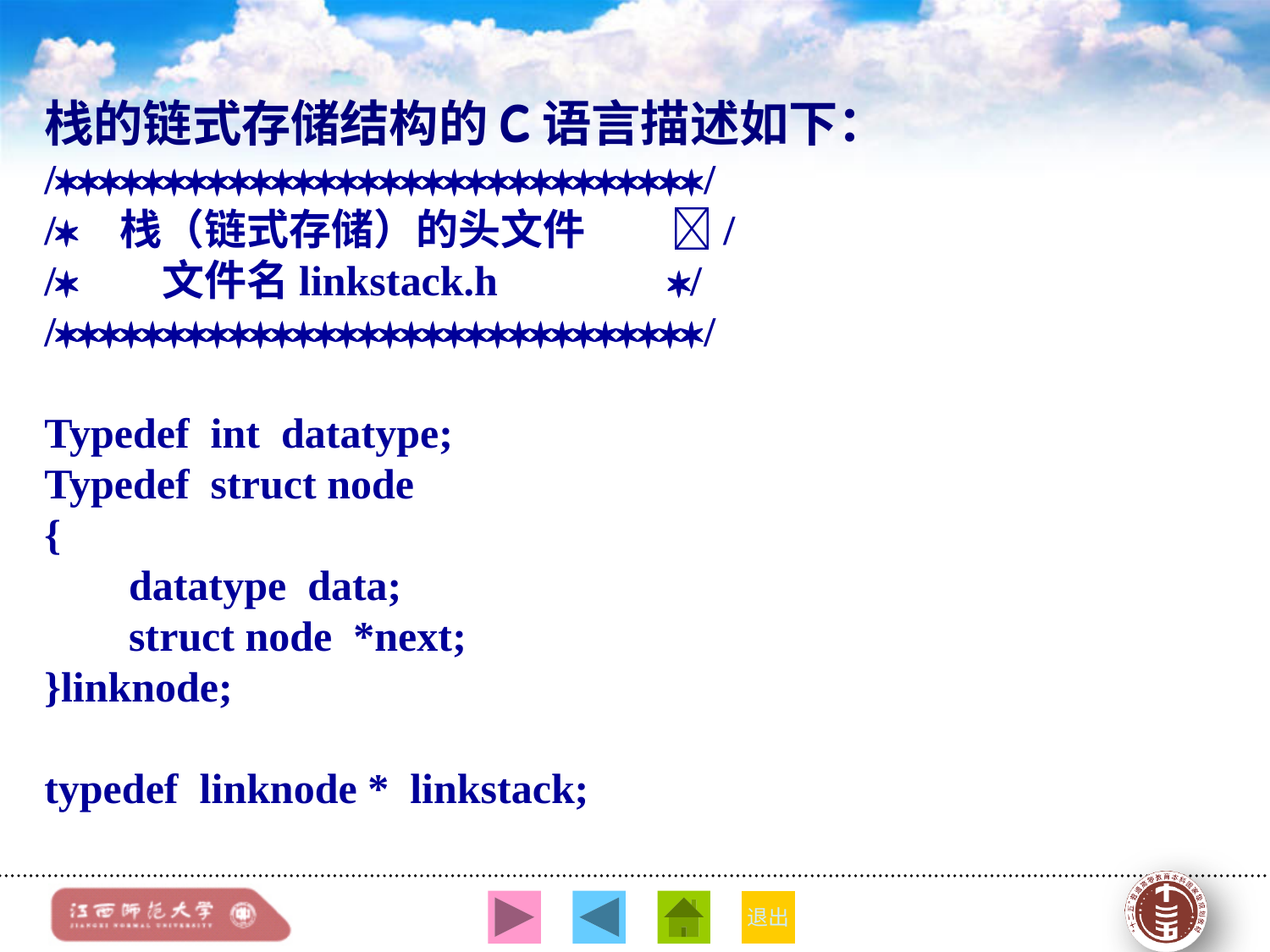

栈的链式存储结构的C语言描述如下：
/∗∗∗∗∗∗∗∗∗∗∗∗∗∗∗∗∗∗∗∗∗∗∗∗∗∗∗∗∗∗/
/∗   栈（链式存储）的头文件         ∗/
/∗       文件名linkstack.h 	           ∗/
/∗∗∗∗∗∗∗∗∗∗∗∗∗∗∗∗∗∗∗∗∗∗∗∗∗∗∗∗∗∗/

Typedef  int  datatype;
Typedef  struct node
{
        datatype  data;
        struct node  *next;
}linknode;

typedef  linknode *  linkstack;